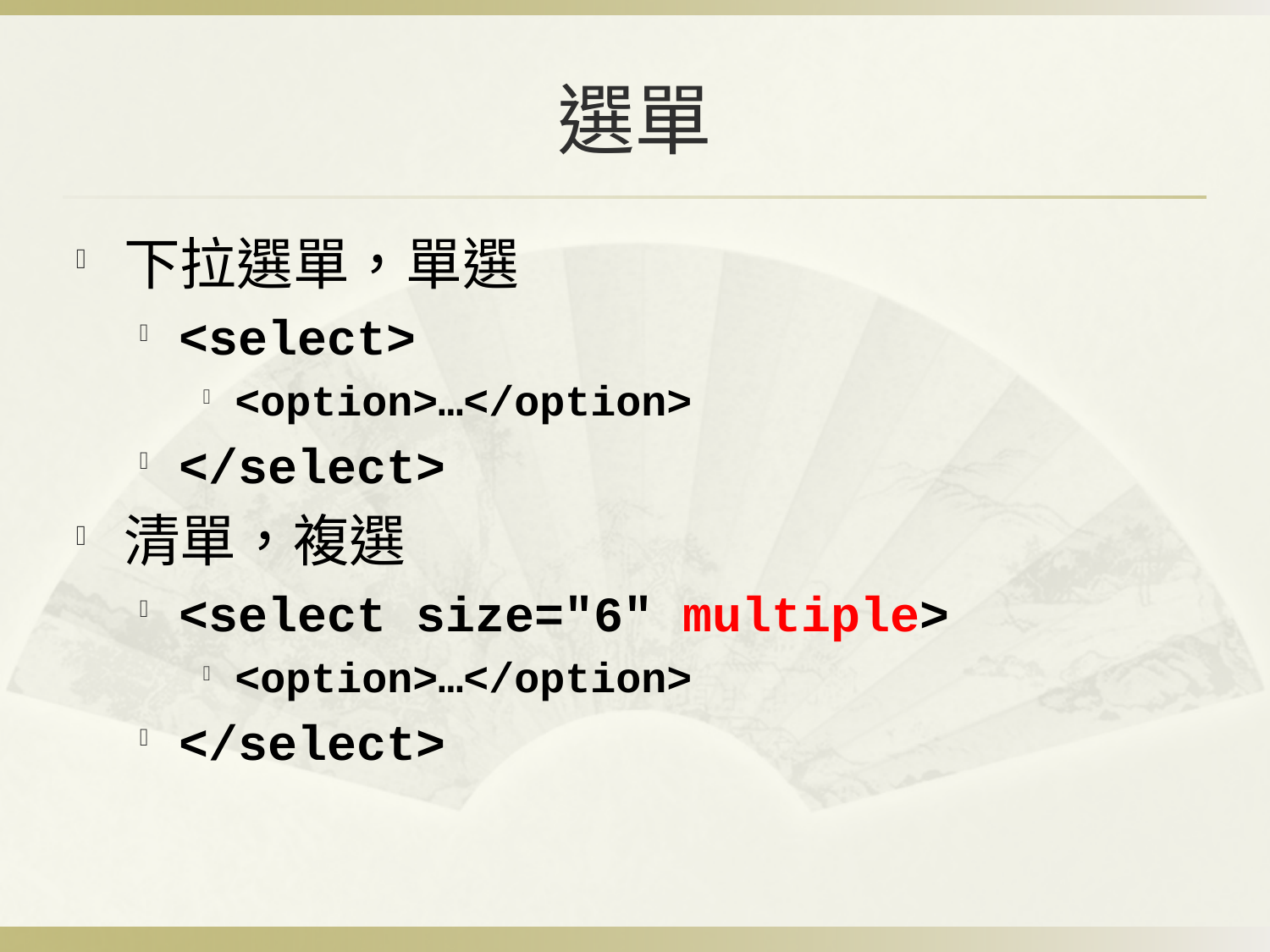

# 選單
下拉選單，單選
<select>
<option>…</option>
</select>
清單，複選
<select size="6" multiple>
<option>…</option>
</select>